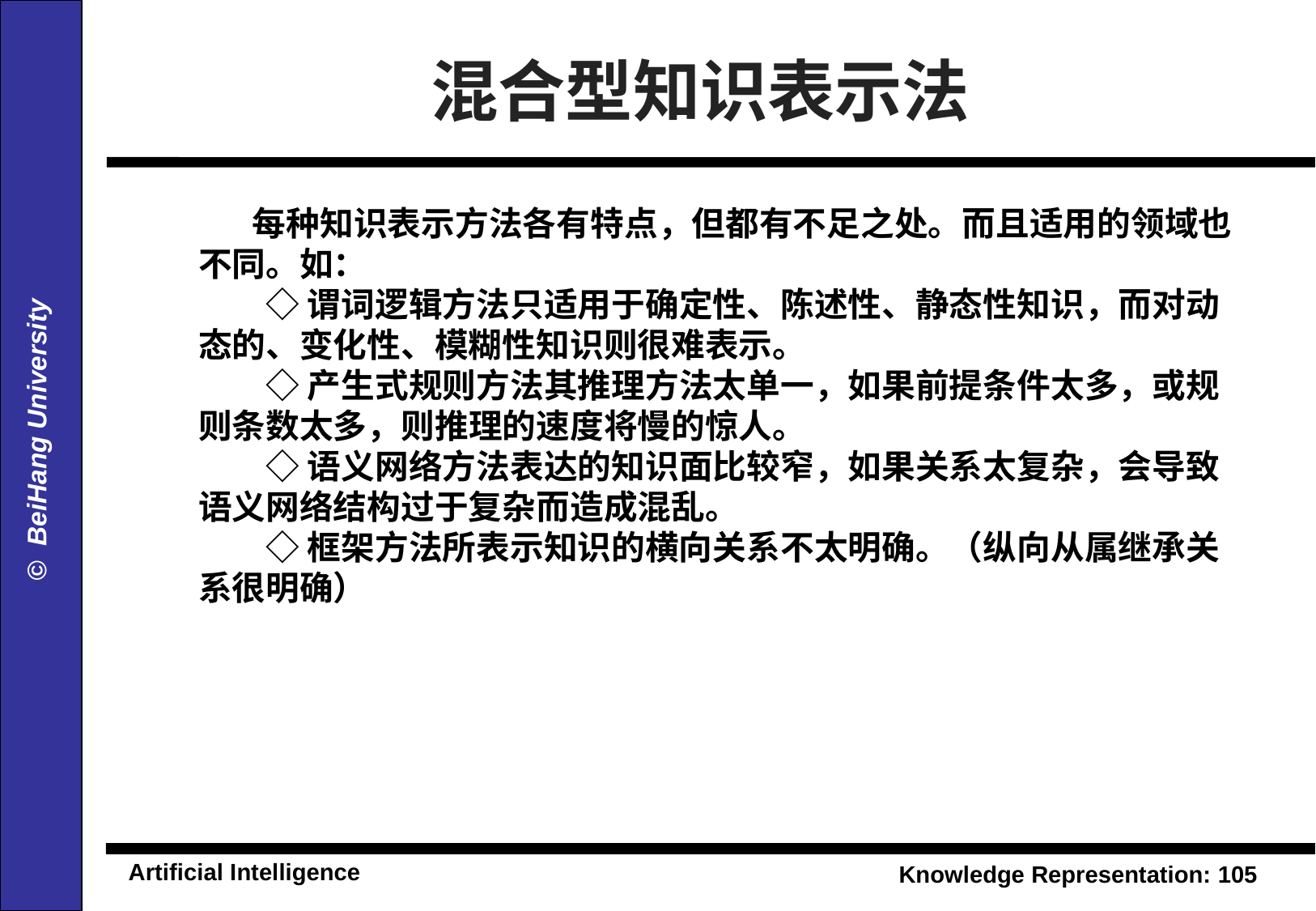

混合型知识表示法
      每种知识表示方法各有特点，但都有不足之处。而且适用的领域也不同。如：
　　◇ 谓词逻辑方法只适用于确定性、陈述性、静态性知识，而对动态的、变化性、模糊性知识则很难表示。
　　◇ 产生式规则方法其推理方法太单一，如果前提条件太多，或规则条数太多，则推理的速度将慢的惊人。
　　◇ 语义网络方法表达的知识面比较窄，如果关系太复杂，会导致语义网络结构过于复杂而造成混乱。
　　◇ 框架方法所表示知识的横向关系不太明确。（纵向从属继承关系很明确）